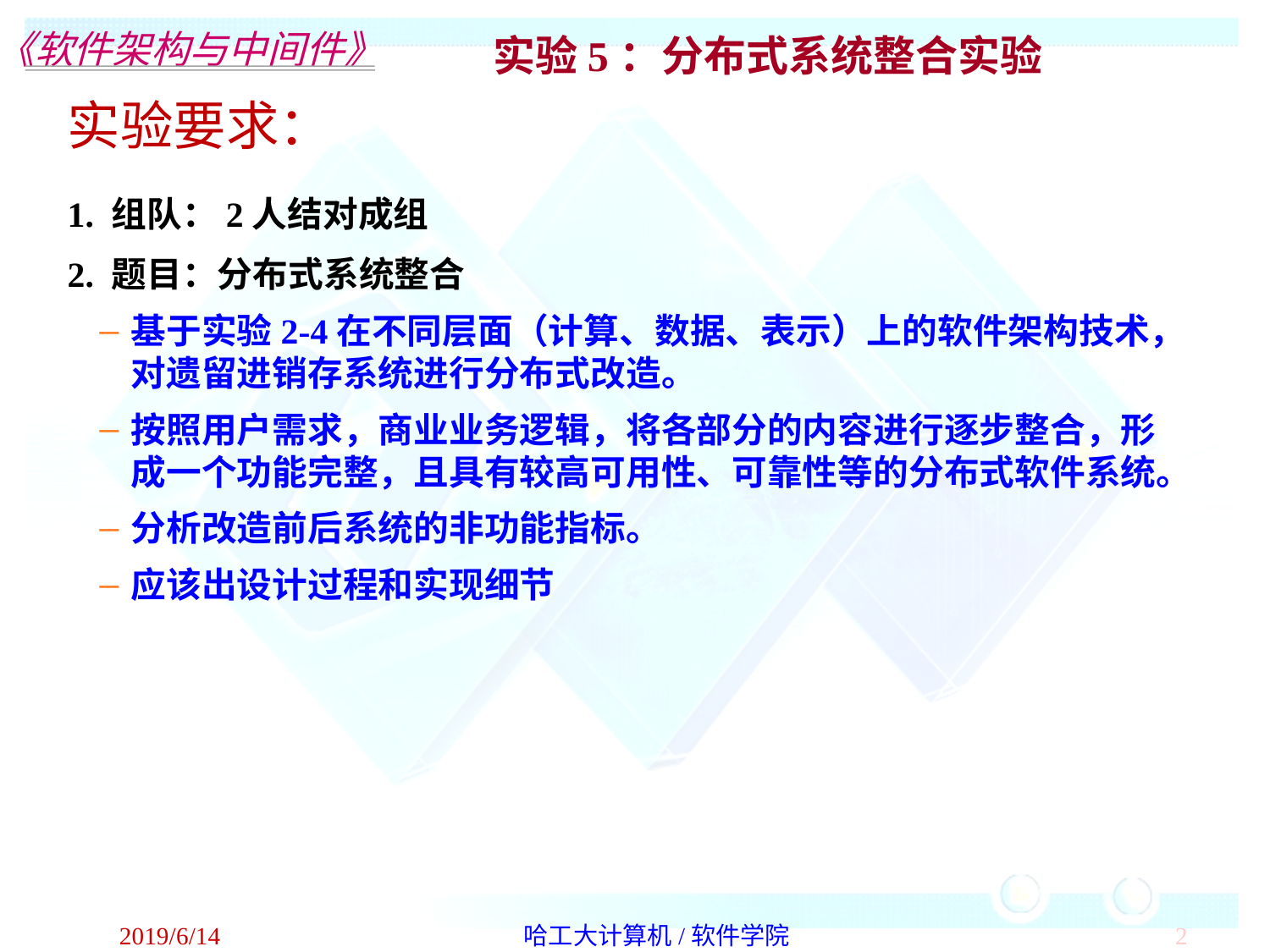

实验5：分布式系统整合实验
实验要求：
1. 组队：2人结对成组
2. 题目：分布式系统整合
基于实验2-4在不同层面（计算、数据、表示）上的软件架构技术，对遗留进销存系统进行分布式改造。
按照用户需求，商业业务逻辑，将各部分的内容进行逐步整合，形成一个功能完整，且具有较高可用性、可靠性等的分布式软件系统。
分析改造前后系统的非功能指标。
应该出设计过程和实现细节